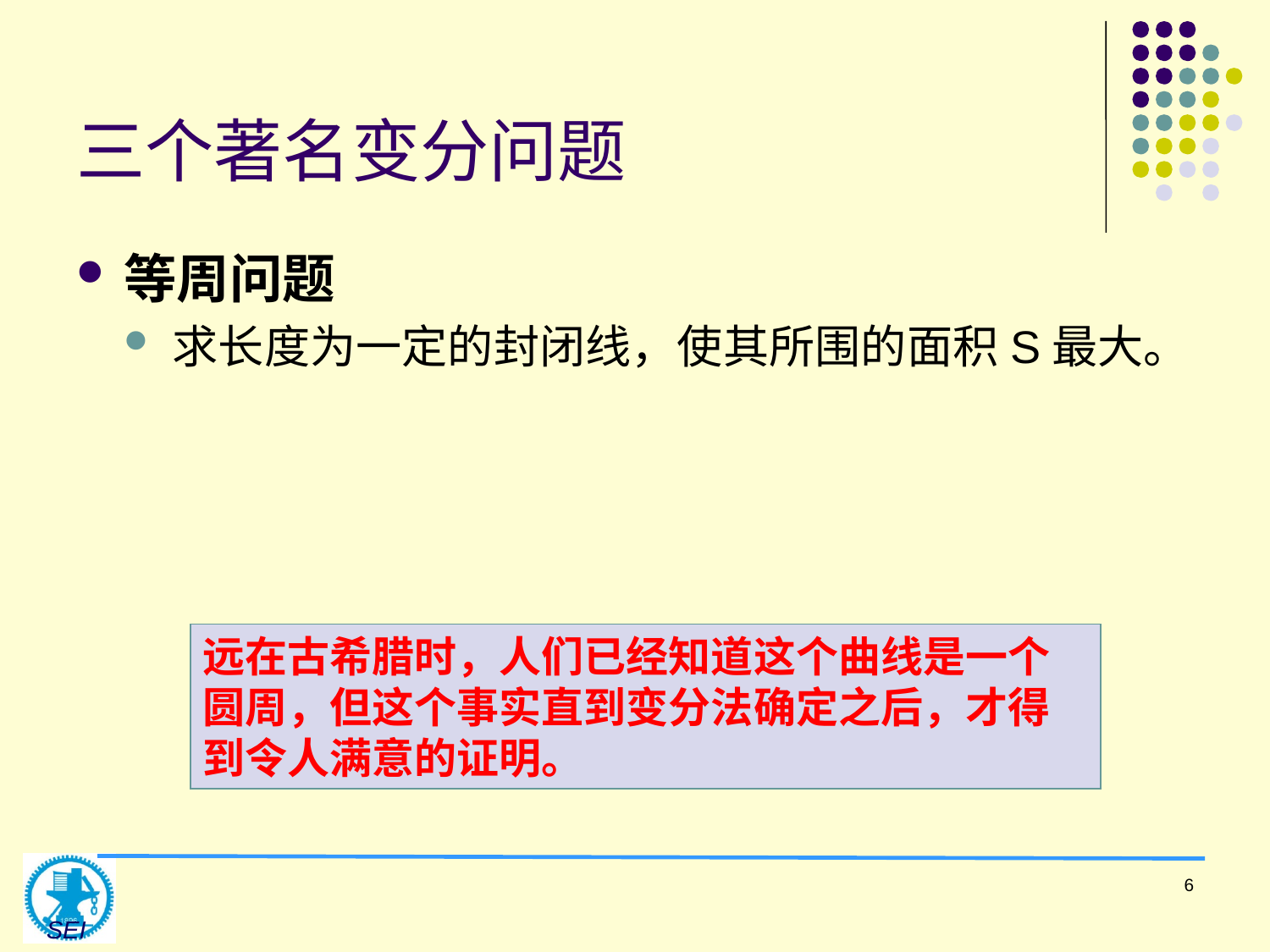

# 三个著名变分问题
等周问题
求长度为一定的封闭线，使其所围的面积S最大。
远在古希腊时，人们已经知道这个曲线是一个圆周，但这个事实直到变分法确定之后，才得到令人满意的证明。
6